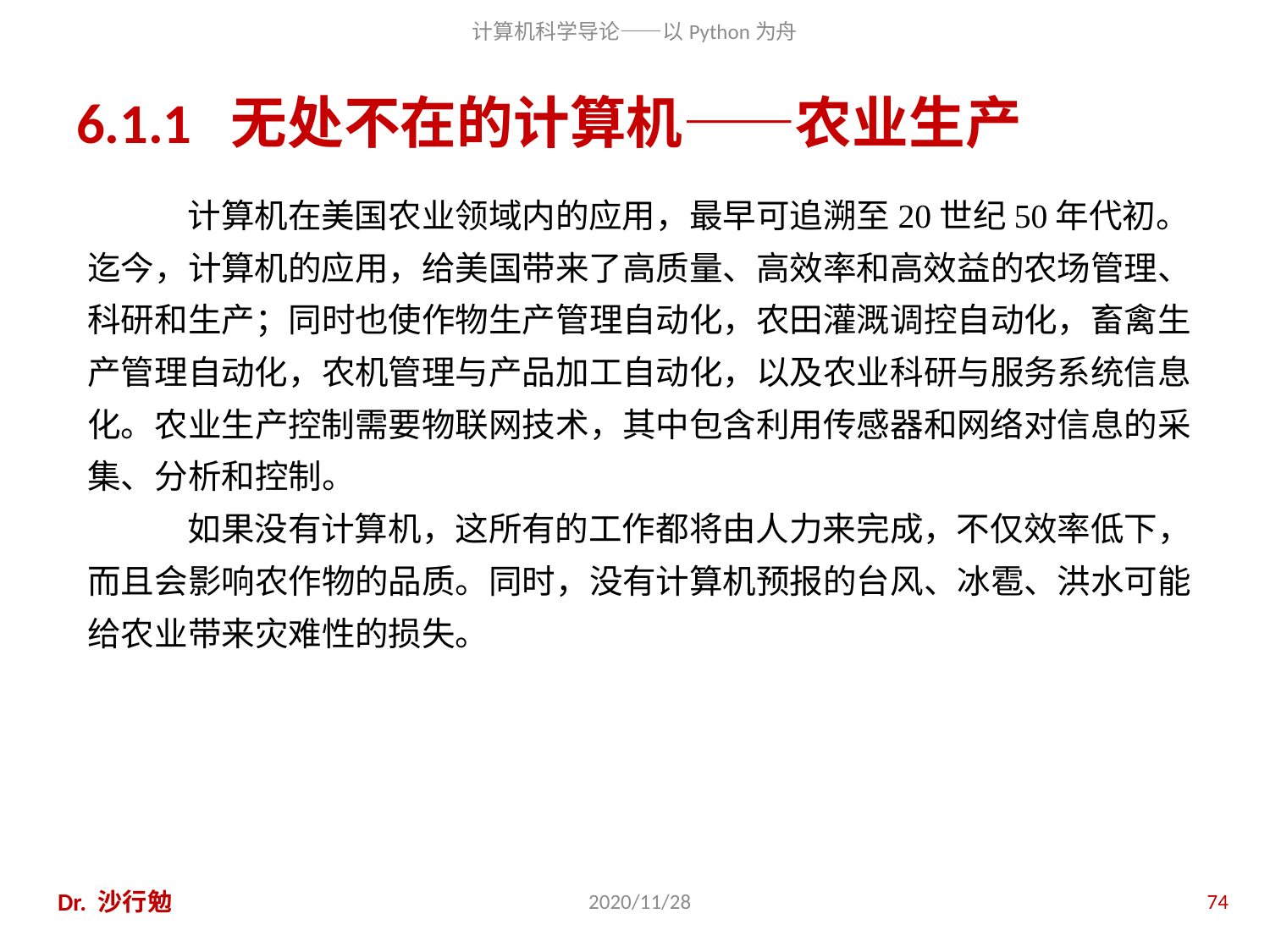

# 6.1.1  无处不在的计算机——农业生产
计算机在美国农业领域内的应用，最早可追溯至20世纪50年代初。迄今，计算机的应用，给美国带来了高质量、高效率和高效益的农场管理、科研和生产；同时也使作物生产管理自动化，农田灌溉调控自动化，畜禽生产管理自动化，农机管理与产品加工自动化，以及农业科研与服务系统信息化。农业生产控制需要物联网技术，其中包含利用传感器和网络对信息的采集、分析和控制。
如果没有计算机，这所有的工作都将由人力来完成，不仅效率低下，而且会影响农作物的品质。同时，没有计算机预报的台风、冰雹、洪水可能给农业带来灾难性的损失。

Dr. 沙行勉
2020/11/28
74